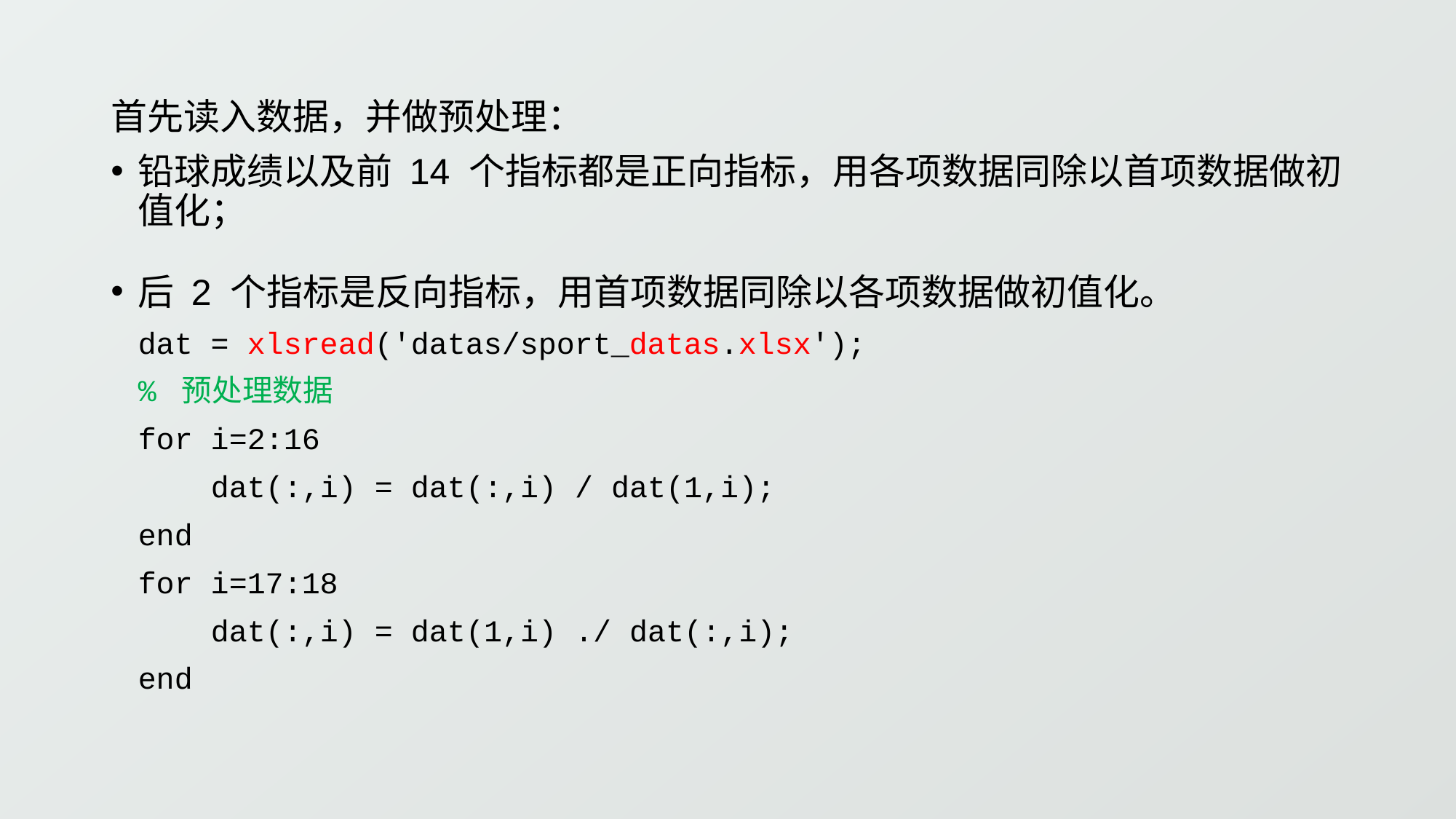

首先读入数据，并做预处理：
铅球成绩以及前 14 个指标都是正向指标，用各项数据同除以首项数据做初值化；
后 2 个指标是反向指标，用首项数据同除以各项数据做初值化。
dat = xlsread('datas/sport_datas.xlsx');
% 预处理数据
for i=2:16
    dat(:,i) = dat(:,i) / dat(1,i);
end
for i=17:18
    dat(:,i) = dat(1,i) ./ dat(:,i);
end